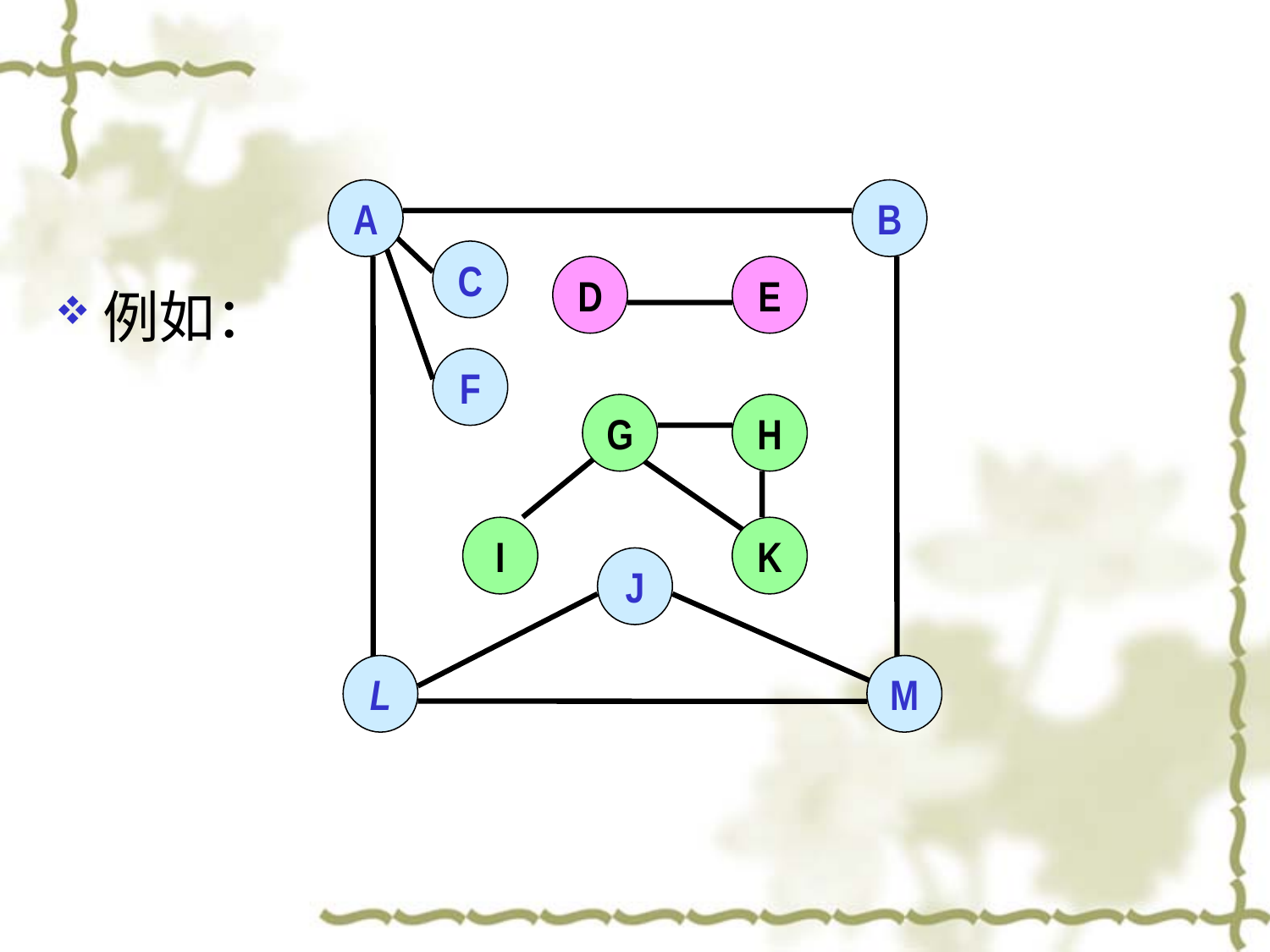

A
B

C

F
J

L
M

D
E

例如：
G
H

I
K